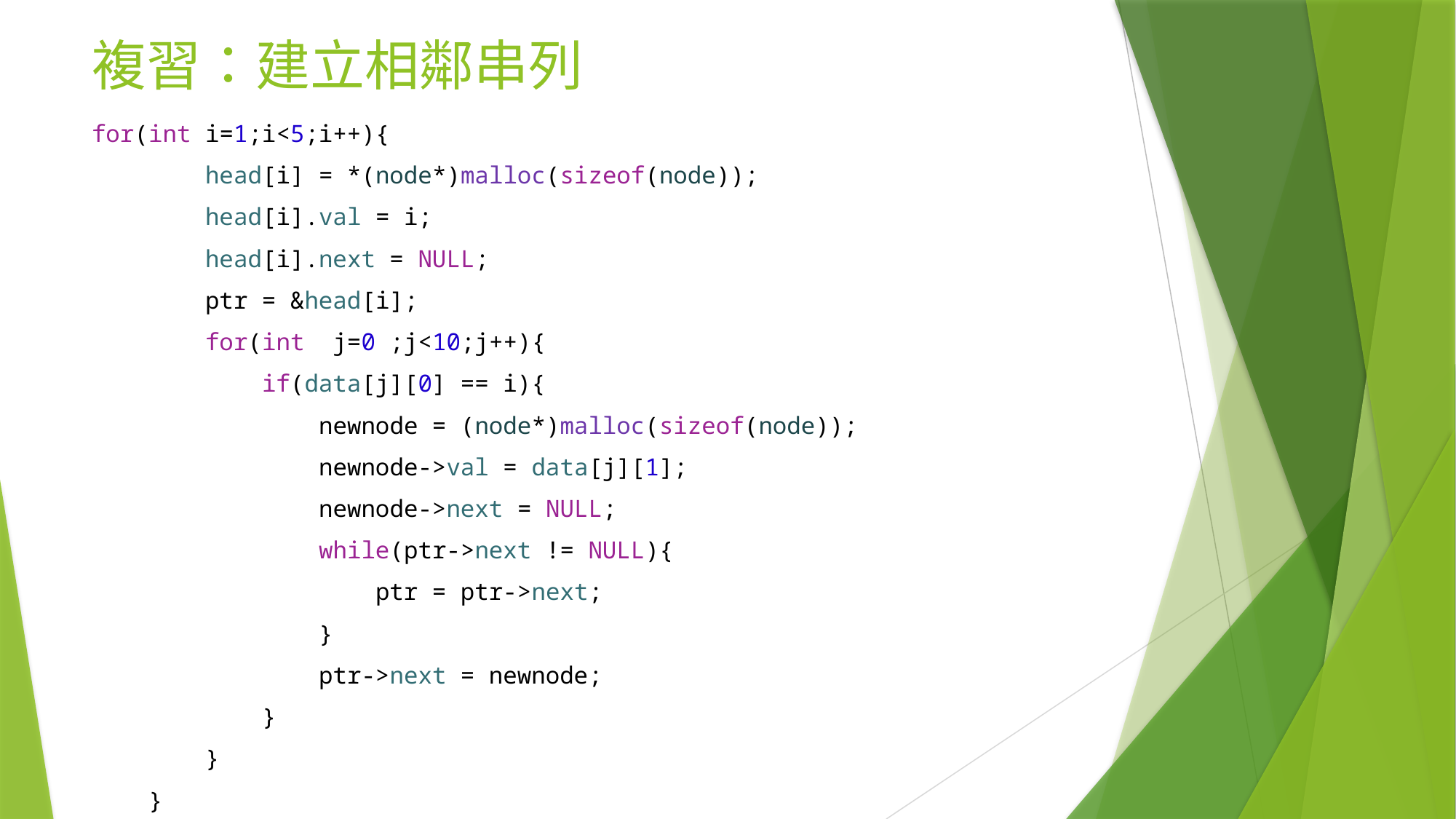

# 複習：建立相鄰串列
for(int i=1;i<5;i++){
        head[i] = *(node*)malloc(sizeof(node));
        head[i].val = i;
        head[i].next = NULL;
        ptr = &head[i];
        for(int  j=0 ;j<10;j++){
            if(data[j][0] == i){
                newnode = (node*)malloc(sizeof(node));
                newnode->val = data[j][1];
                newnode->next = NULL;
                while(ptr->next != NULL){
                    ptr = ptr->next;
                }
                ptr->next = newnode;
            }
        }
    }